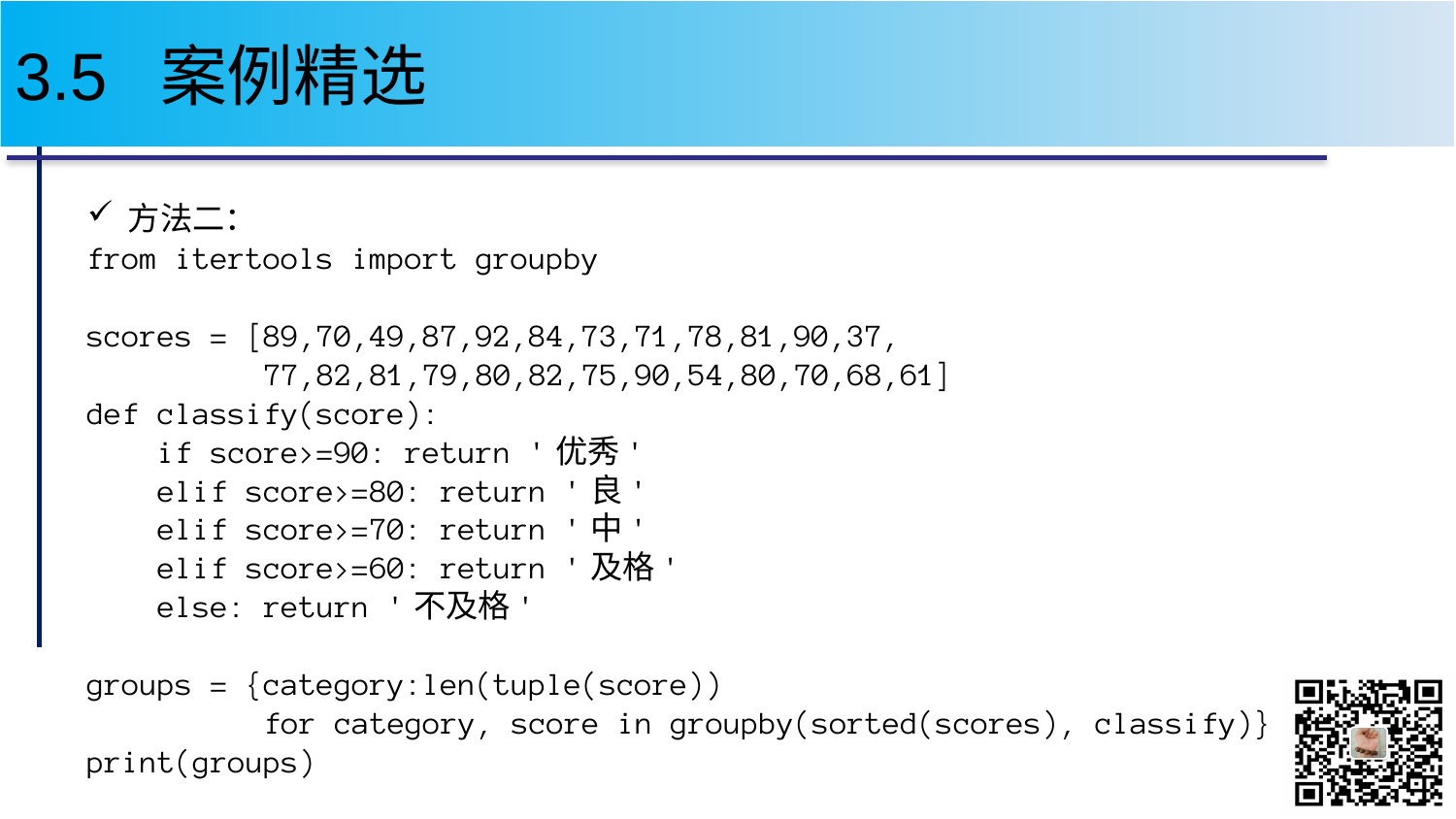

# 3.5  案例精选
方法二：
from itertools import groupby

scores = [89,70,49,87,92,84,73,71,78,81,90,37,
          77,82,81,79,80,82,75,90,54,80,70,68,61]
def classify(score):
    if score>=90: return '优秀'
    elif score>=80: return '良'
    elif score>=70: return '中'
    elif score>=60: return '及格'
    else: return '不及格'

groups = {category:len(tuple(score))
          for category, score in groupby(sorted(scores), classify)}
print(groups)